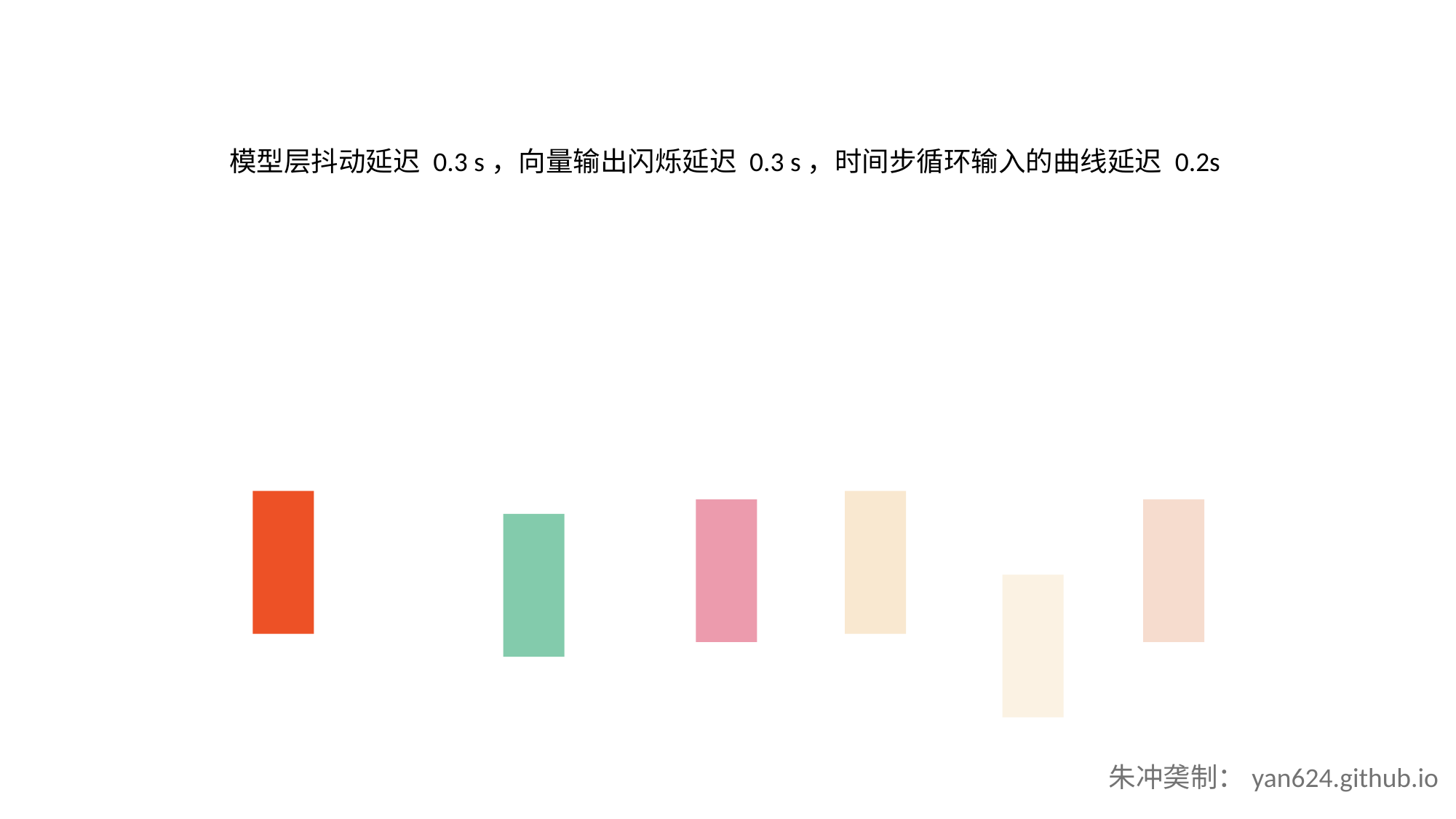

模型层抖动延迟 0.3 s，向量输出闪烁延迟 0.3 s，时间步循环输入的曲线延迟 0.2s

朱冲䶮制：yan624.github.io